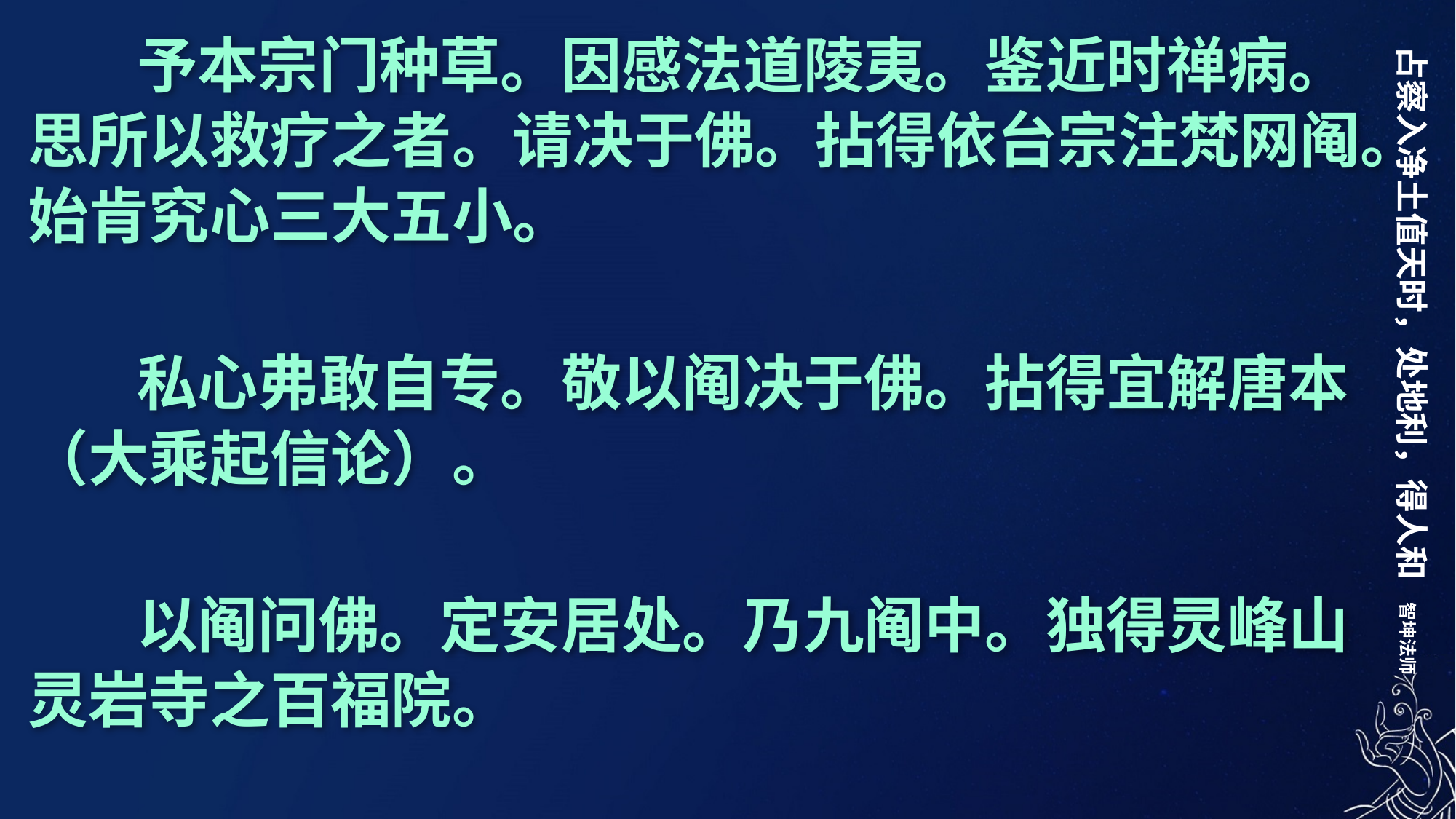

予本宗门种草。因感法道陵夷。鉴近时禅病。思所以救疗之者。请决于佛。拈得依台宗注梵网阄。始肯究心三大五小。

	私心弗敢自专。敬以阄决于佛。拈得宜解唐本（大乘起信论）。

	以阄问佛。定安居处。乃九阄中。独得灵峰山灵岩寺之百福院。